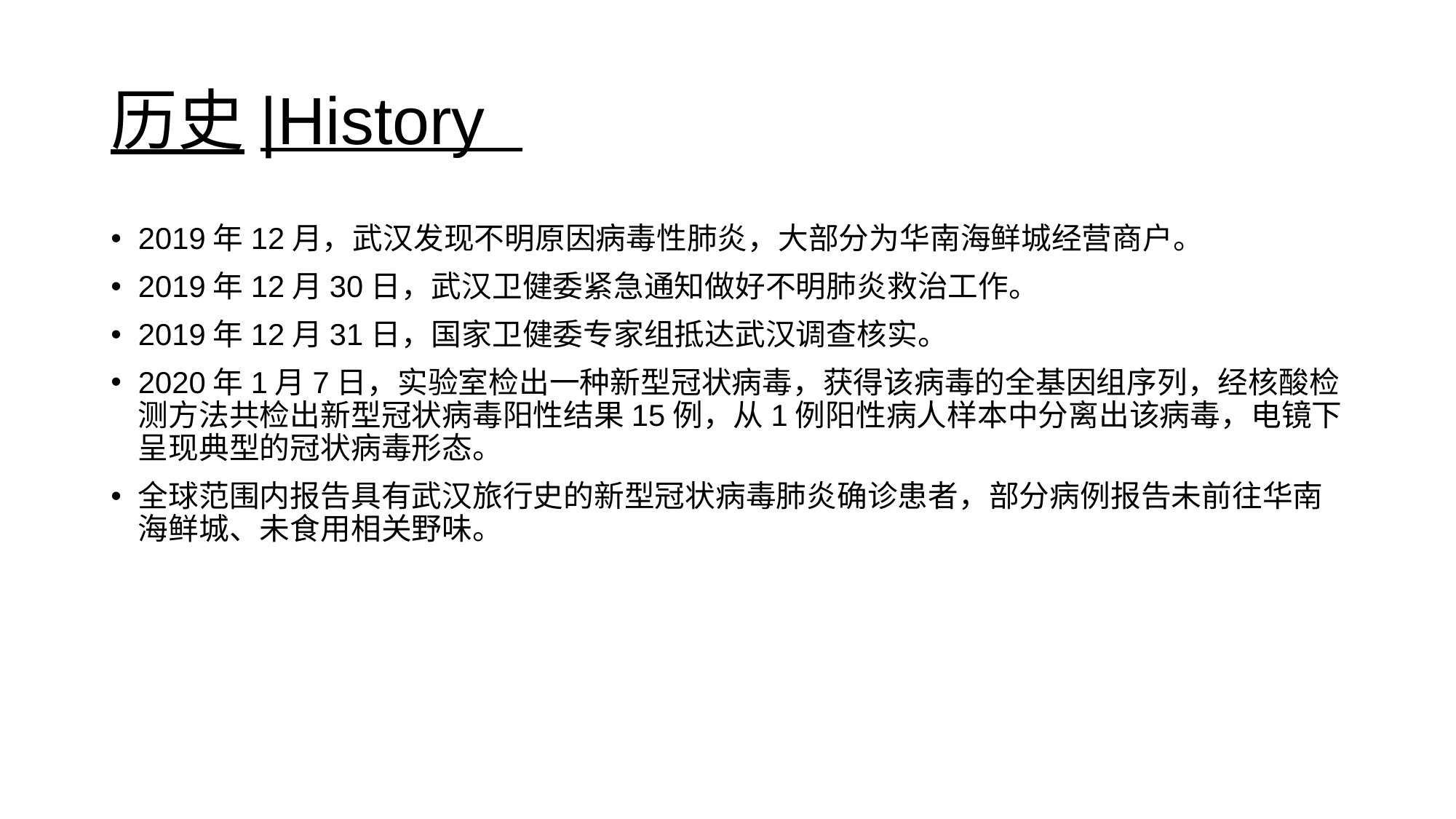

# 历史|History
2019年12月，武汉发现不明原因病毒性肺炎，大部分为华南海鲜城经营商户。
2019年12月30日，武汉卫健委紧急通知做好不明肺炎救治工作。
2019年12月31日，国家卫健委专家组抵达武汉调查核实。
2020年1月7日，实验室检出一种新型冠状病毒，获得该病毒的全基因组序列，经核酸检测方法共检出新型冠状病毒阳性结果15例，从1例阳性病人样本中分离出该病毒，电镜下呈现典型的冠状病毒形态。
全球范围内报告具有武汉旅行史的新型冠状病毒肺炎确诊患者，部分病例报告未前往华南海鲜城、未食用相关野味。